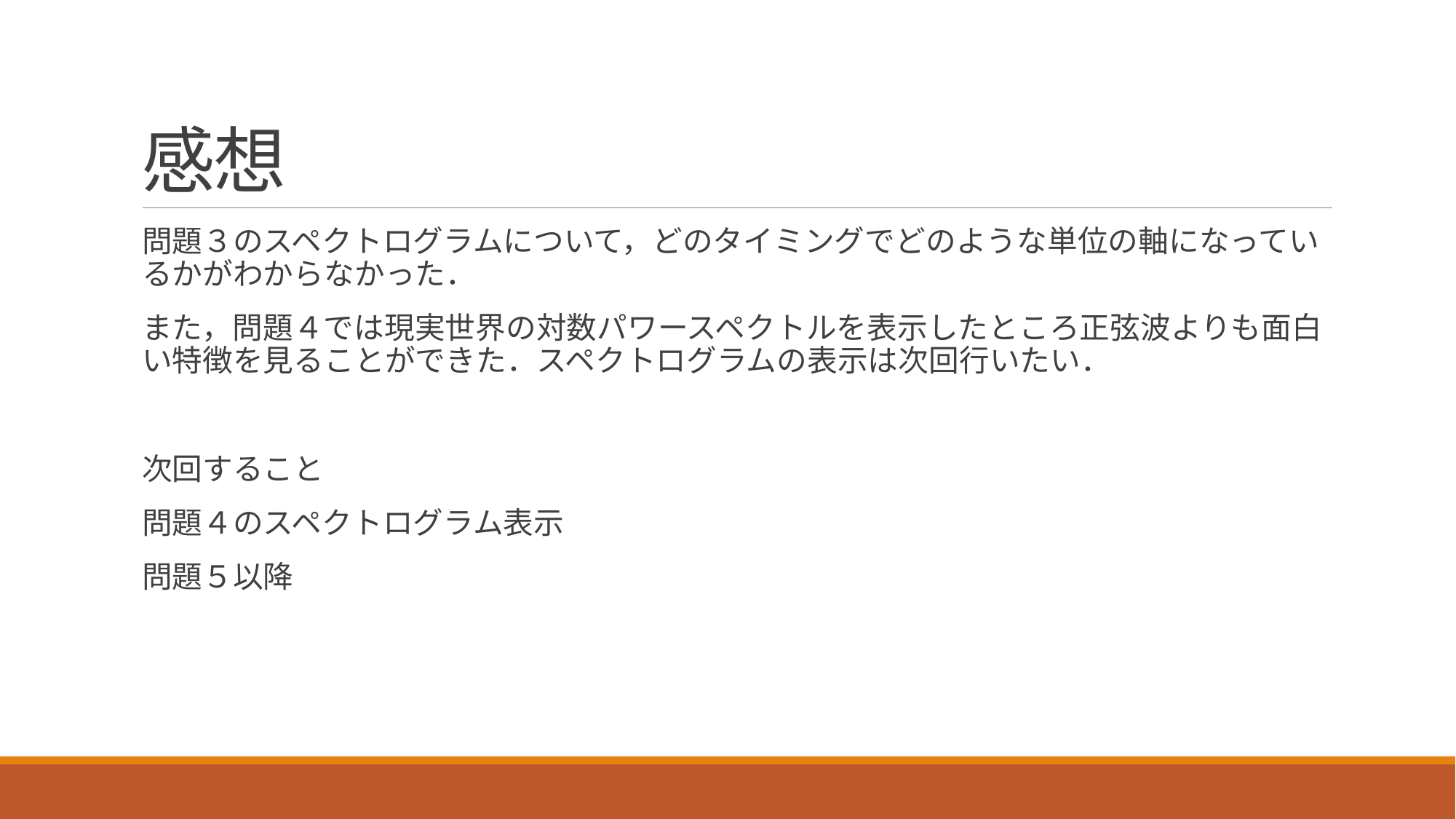

# 感想
問題３のスペクトログラムについて，どのタイミングでどのような単位の軸になっているかがわからなかった．
また，問題４では現実世界の対数パワースペクトルを表示したところ正弦波よりも面白い特徴を見ることができた．スペクトログラムの表示は次回行いたい．

次回すること
問題４のスペクトログラム表示
問題５以降